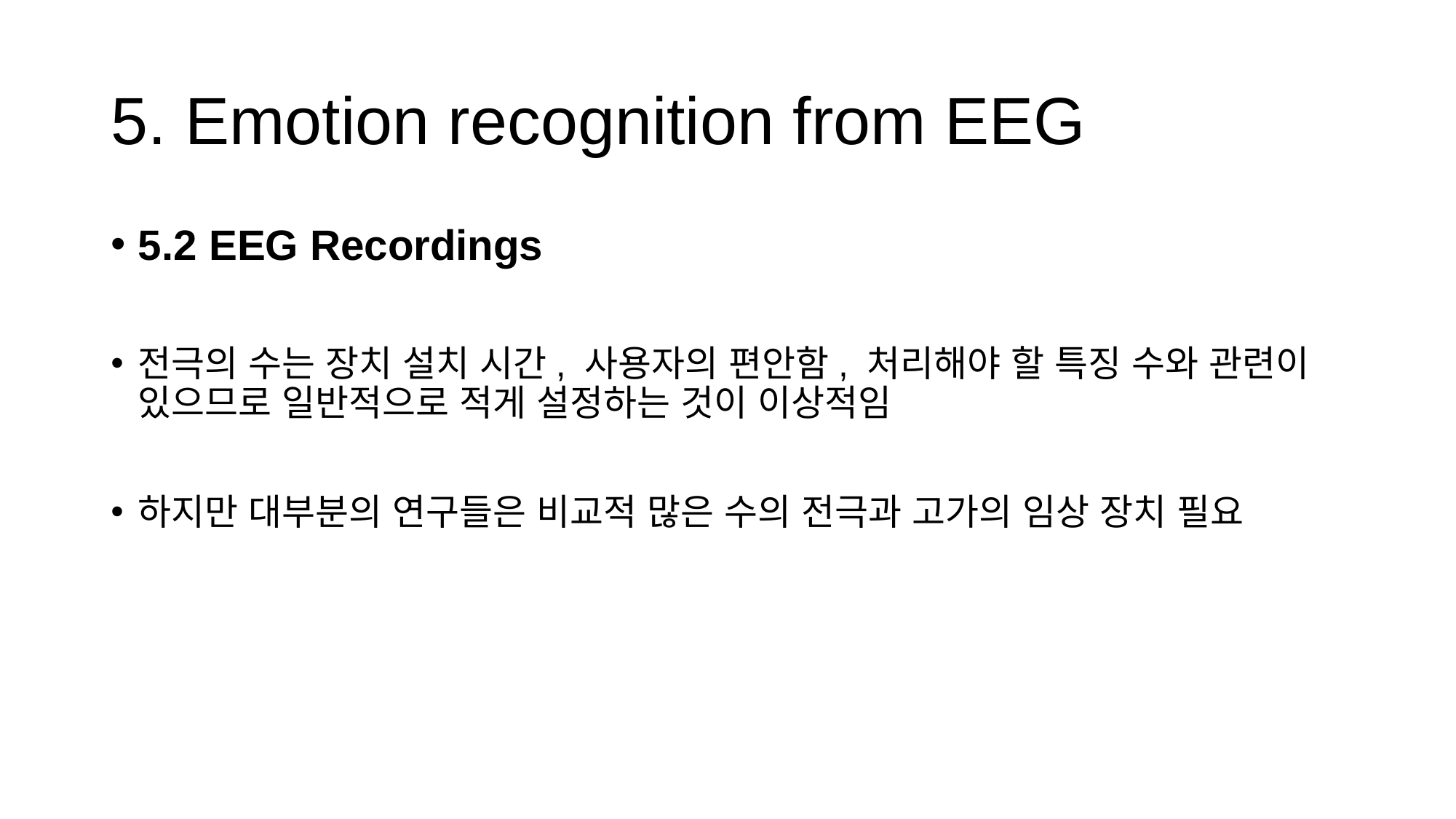

# 5. Emotion recognition from EEG
5.2 EEG Recordings

전극의 수는 장치 설치 시간, 사용자의 편안함, 처리해야 할 특징 수와 관련이 있으므로 일반적으로 적게 설정하는 것이 이상적임

하지만 대부분의 연구들은 비교적 많은 수의 전극과 고가의 임상 장치 필요